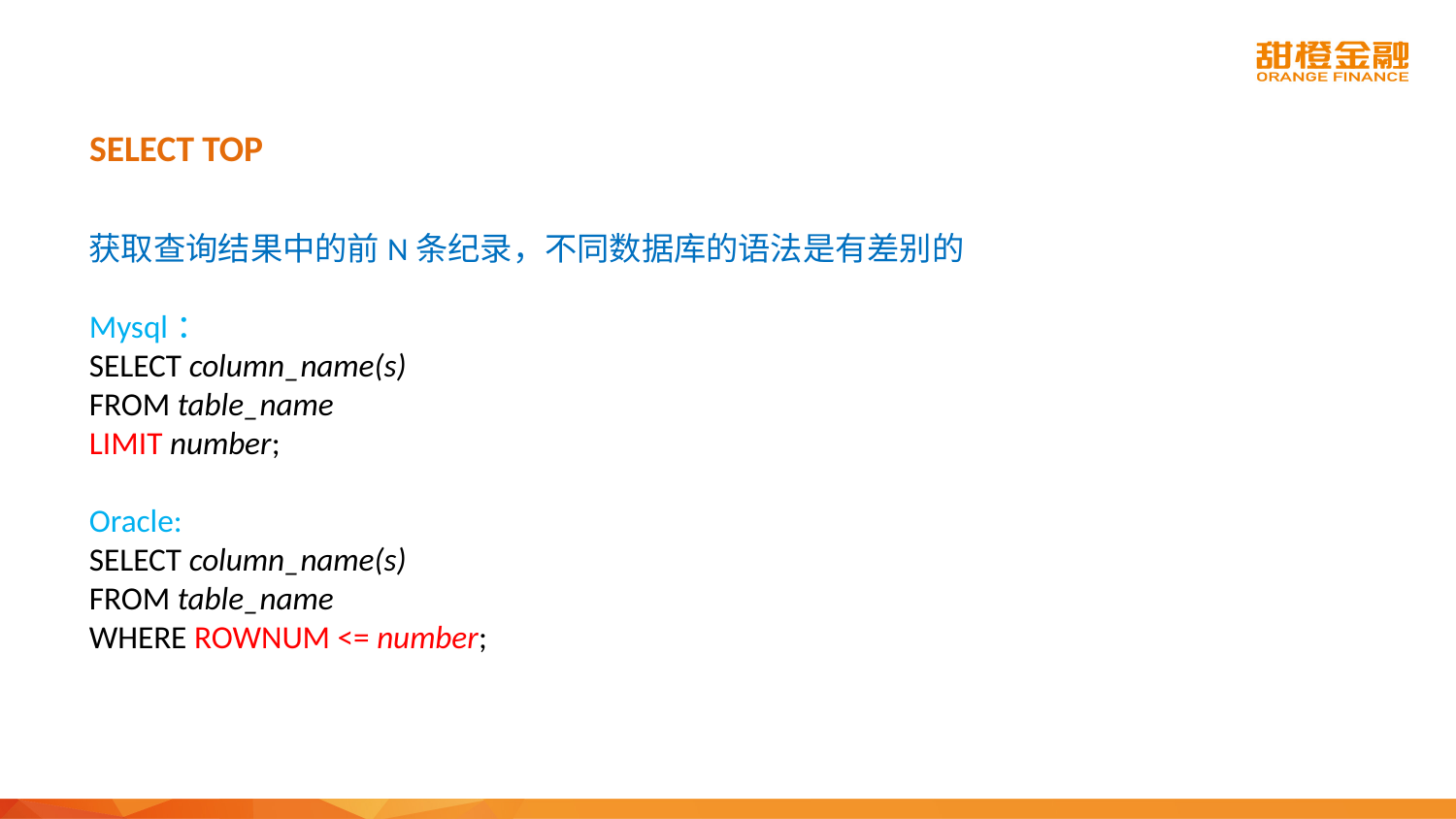

# SELECT TOP
获取查询结果中的前N条纪录，不同数据库的语法是有差别的

Mysql：
SELECT column_name(s)
FROM table_name
LIMIT number;

Oracle:
SELECT column_name(s)
FROM table_name
WHERE ROWNUM <= number;